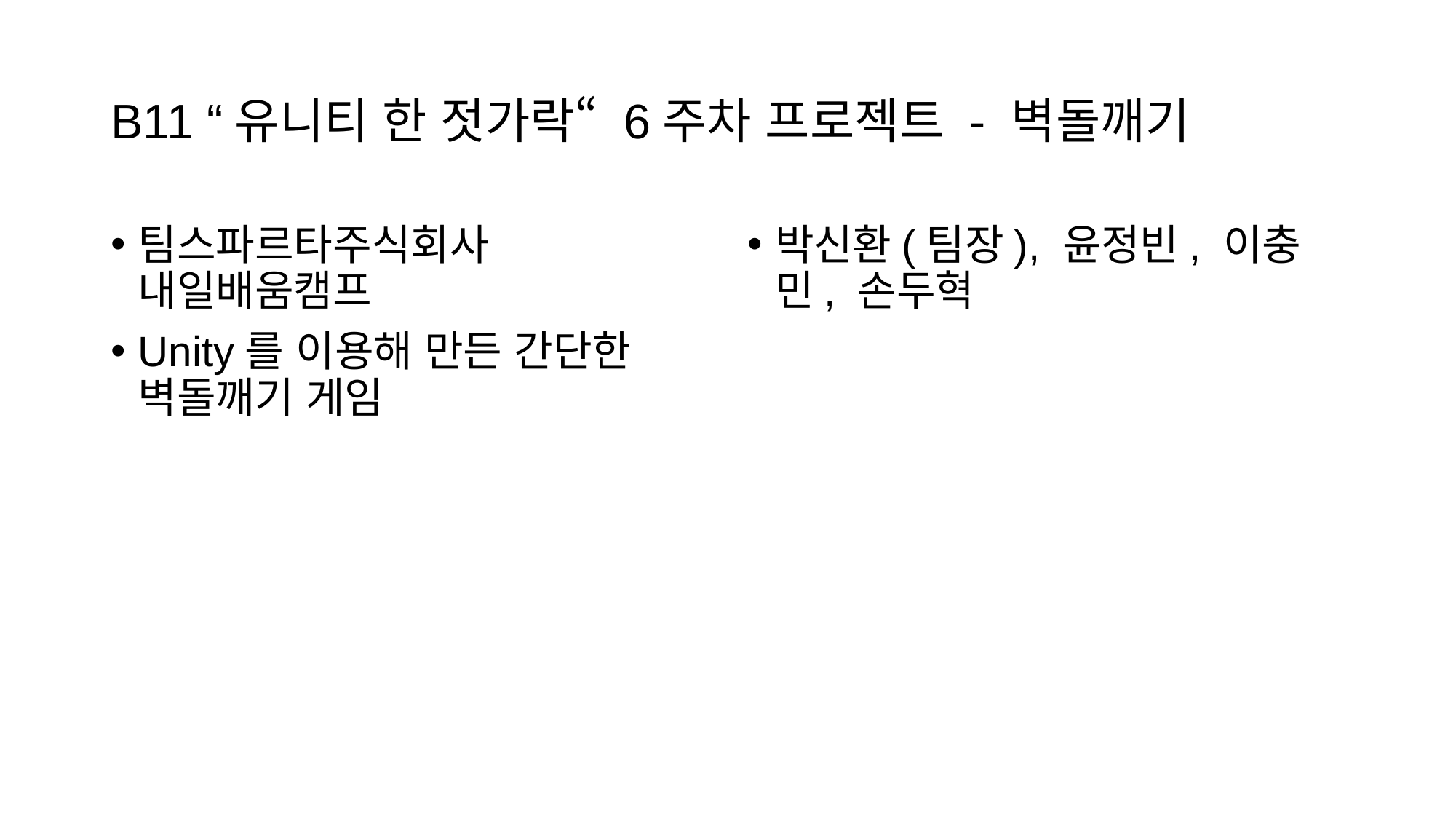

# B11 “유니티 한 젓가락“ 6주차 프로젝트 - 벽돌깨기
팀스파르타주식회사 내일배움캠프
Unity를 이용해 만든 간단한 벽돌깨기 게임

박신환(팀장), 윤정빈, 이충민, 손두혁